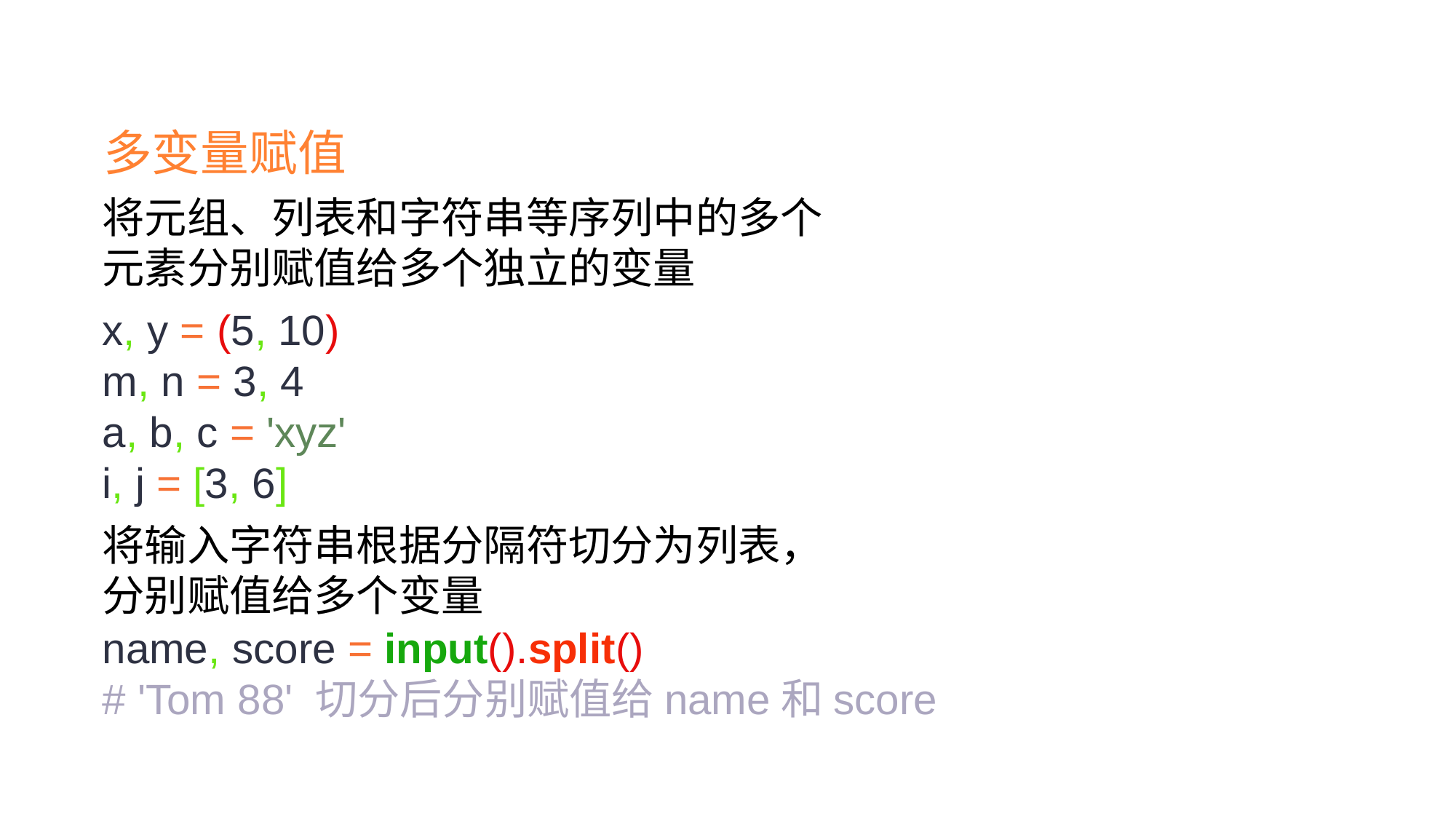

多变量赋值
将元组、列表和字符串等序列中的多个元素分别赋值给多个独立的变量
x, y = (5, 10)
m, n = 3, 4
a, b, c = 'xyz'
i, j = [3, 6]
将输入字符串根据分隔符切分为列表，分别赋值给多个变量
name, score = input().split()
# 'Tom 88' 切分后分别赋值给name和score